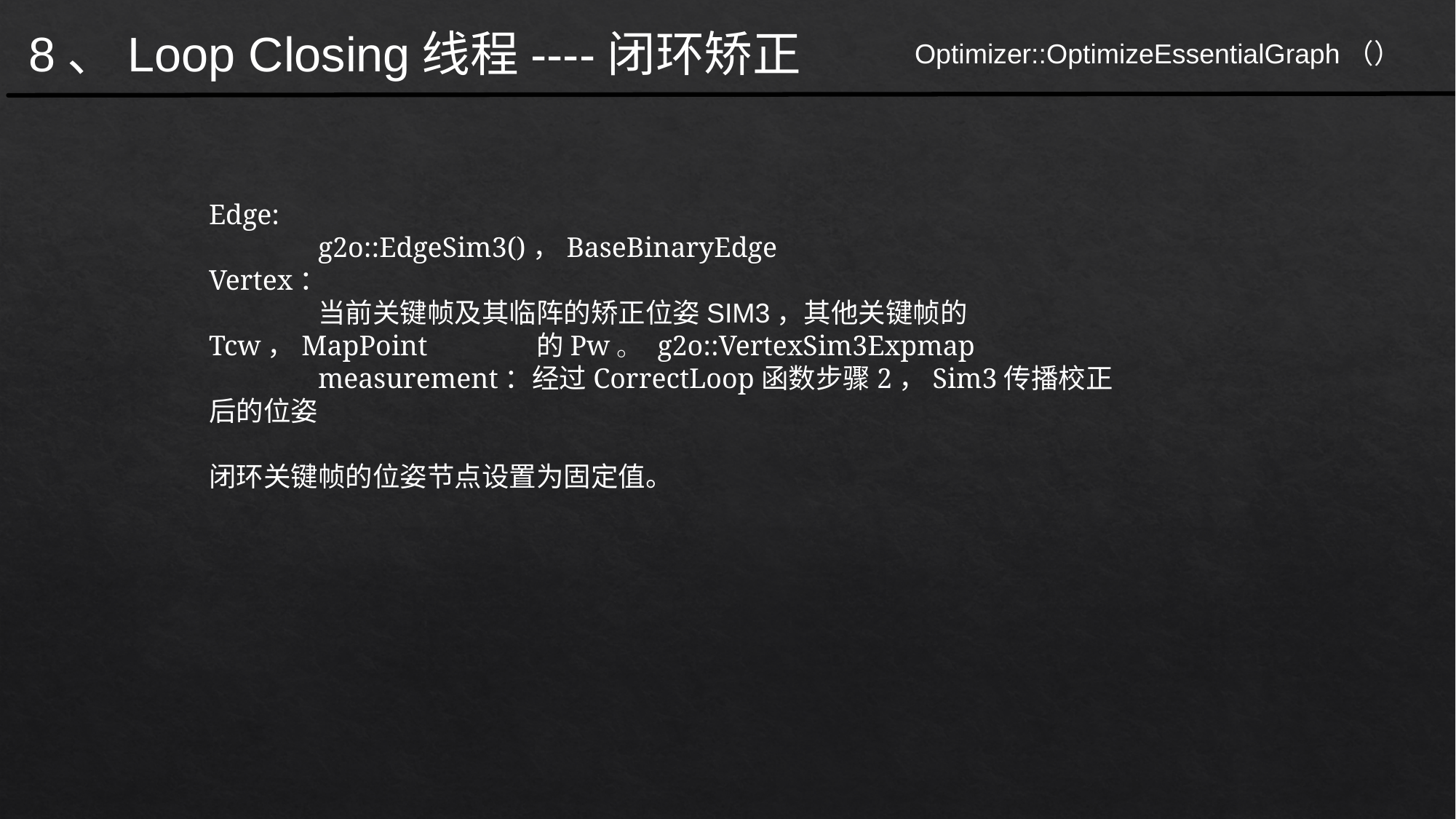

8、Loop Closing线程----闭环矫正
Optimizer::OptimizeEssentialGraph（）
Edge:
	g2o::EdgeSim3()，BaseBinaryEdge
Vertex：
	当前关键帧及其临阵的矫正位姿SIM3，其他关键帧的Tcw，MapPoint	的Pw。 g2o::VertexSim3Expmap
	measurement：经过CorrectLoop函数步骤2，Sim3传播校正后的位姿

闭环关键帧的位姿节点设置为固定值。